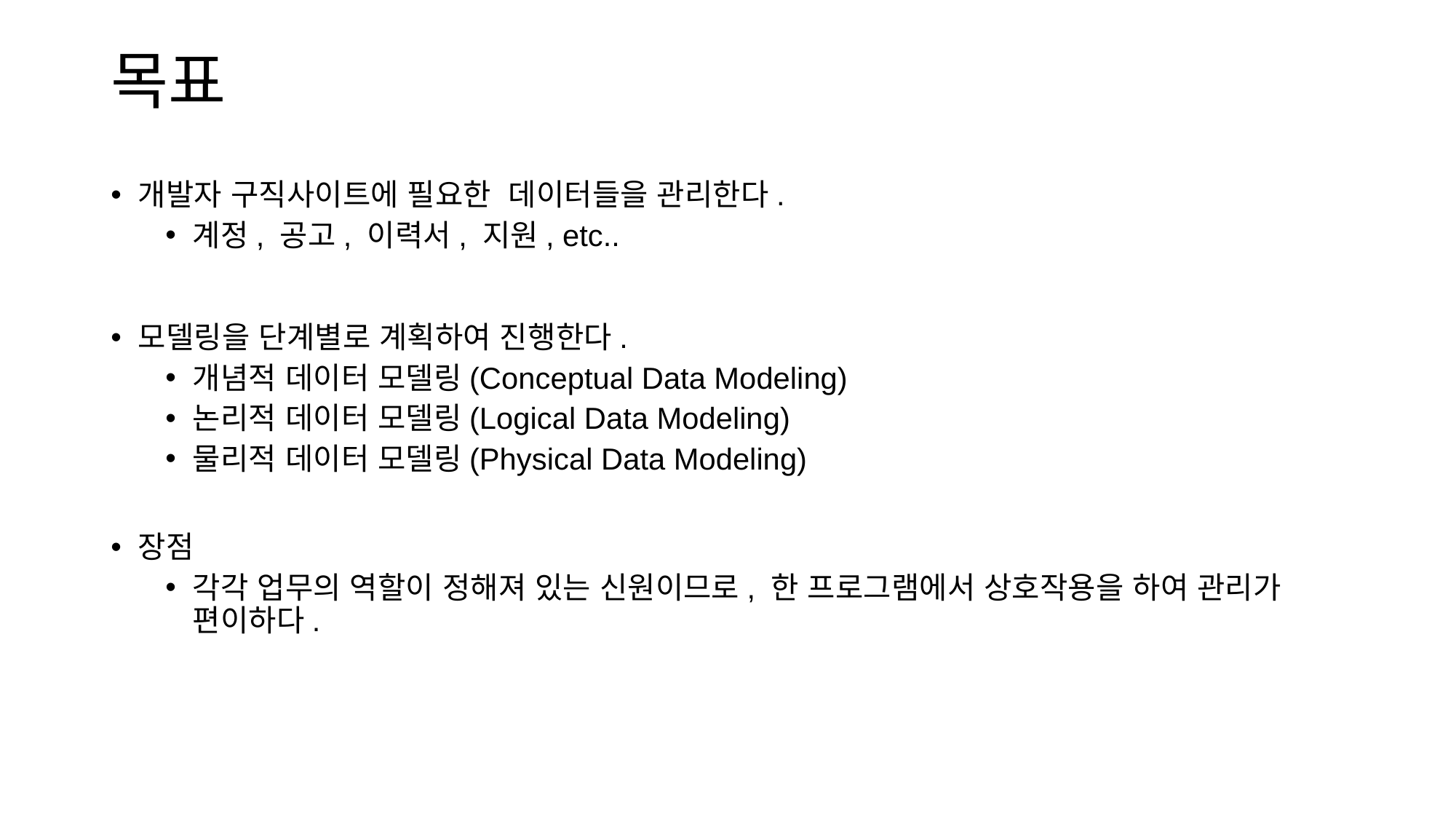

# 목표

개발자 구직사이트에 필요한  데이터들을 관리한다.
계정, 공고, 이력서, 지원, etc..

모델링을 단계별로 계획하여 진행한다.
개념적 데이터 모델링(Conceptual Data Modeling)
논리적 데이터 모델링(Logical Data Modeling)
물리적 데이터 모델링(Physical Data Modeling)

장점
각각 업무의 역할이 정해져 있는 신원이므로, 한 프로그램에서 상호작용을 하여 관리가 편이하다.